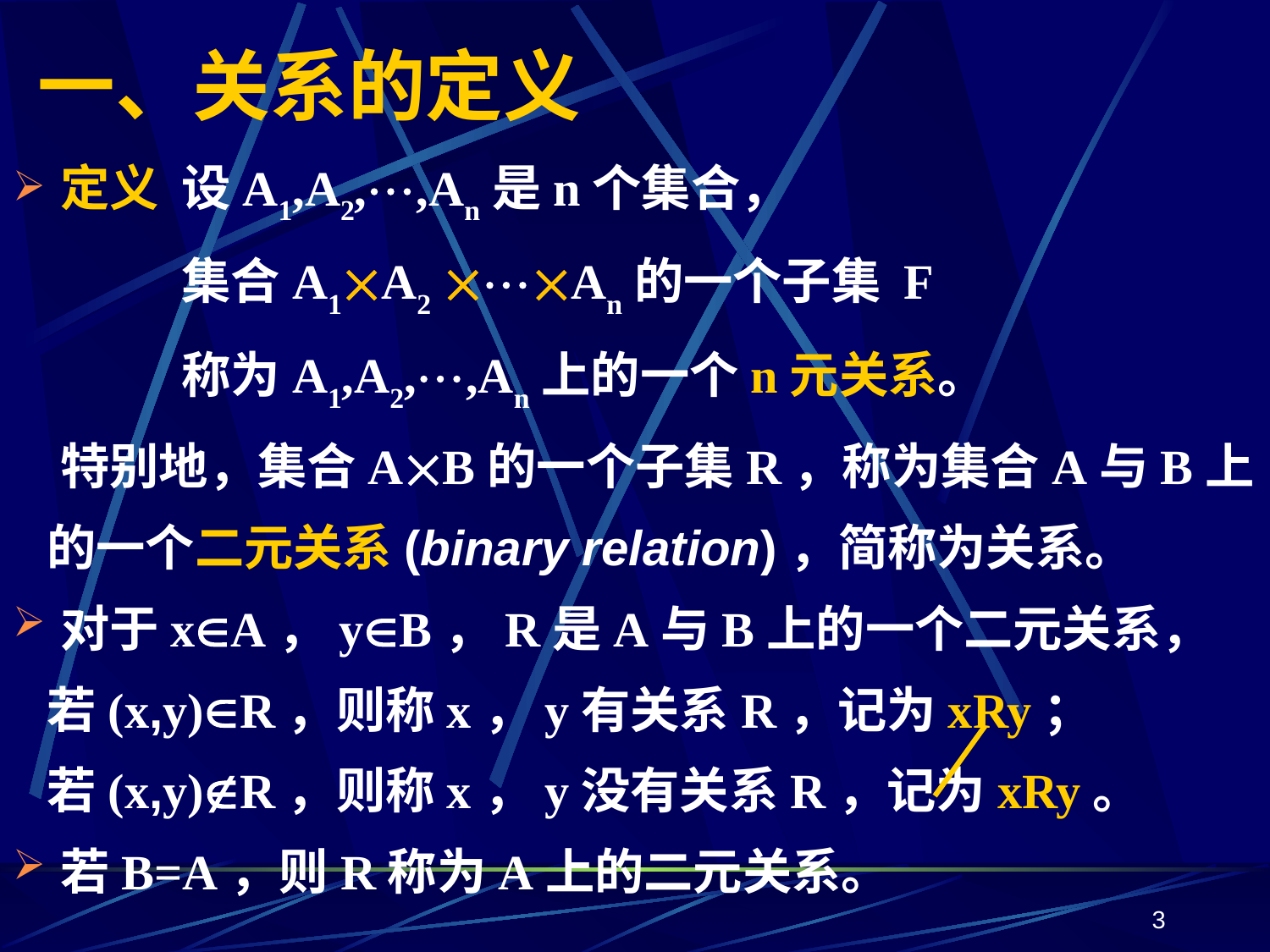

# 一、关系的定义
定义  设A1,A2,…,An是n个集合，
              集合A1×A2 ×…×An的一个子集 F
              称为A1,A2,…,An上的一个n元关系。
	特别地，集合A×B的一个子集R，称为集合A与B上
  的一个二元关系(binary relation)，简称为关系。
对于x∈A，y∈B，R是A与B上的一个二元关系，
  若(x,y)∈R，则称x，y有关系R，记为xRy；
  若(x,y)∉R，则称x，y没有关系R，记为xRy。
若B=A，则R称为A上的二元关系。

3